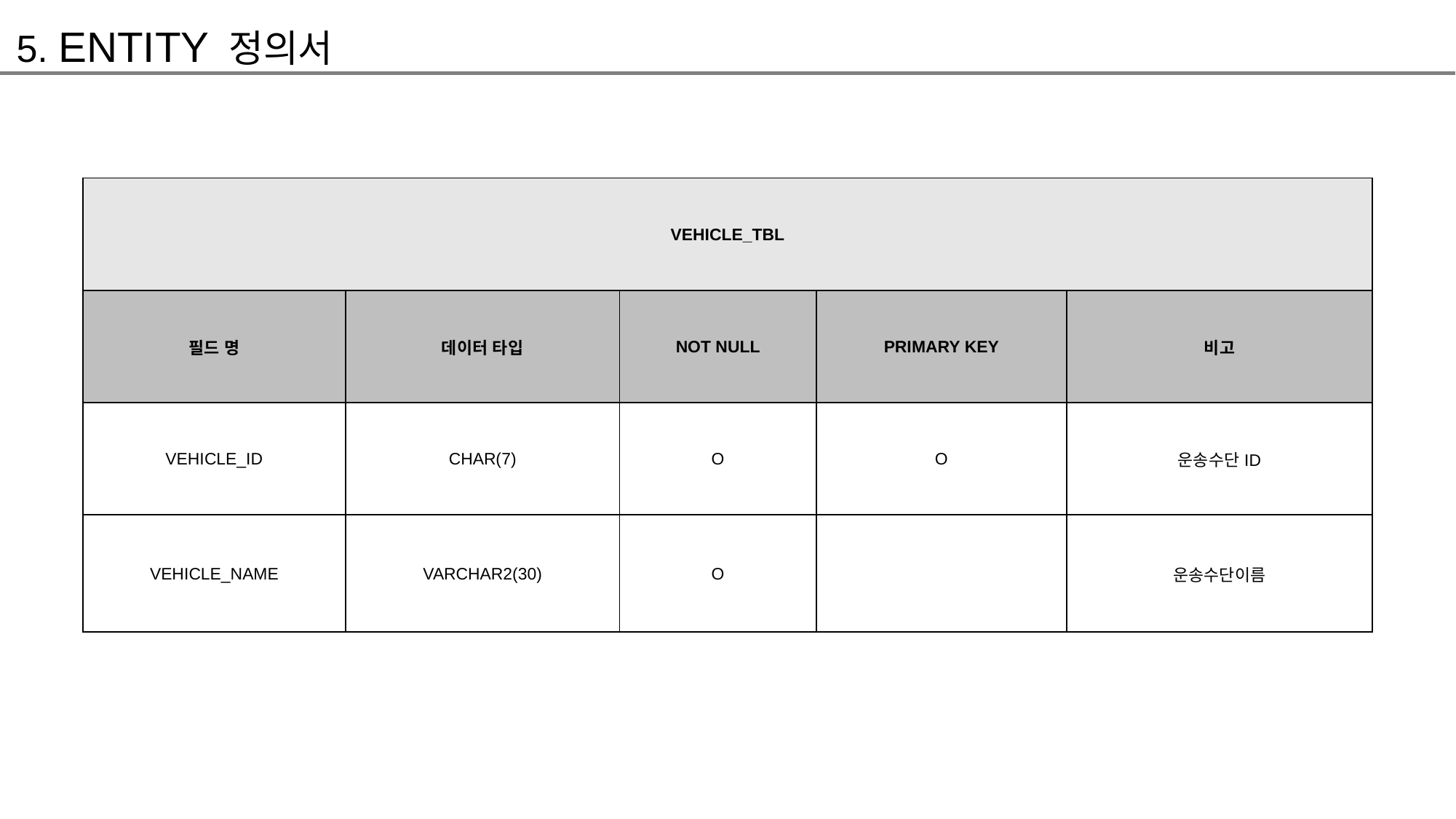

5. ENTITY 정의서
| VEHICLE\_TBL |  |  |  |  |
| --- | --- | --- | --- | --- |
| 필드 명 | 데이터 타입 | NOT NULL | PRIMARY KEY | 비고 |
| VEHICLE\_ID | CHAR(7) | O | O | 운송수단ID |
| VEHICLE\_NAME | VARCHAR2(30) | O |  | 운송수단이름 |